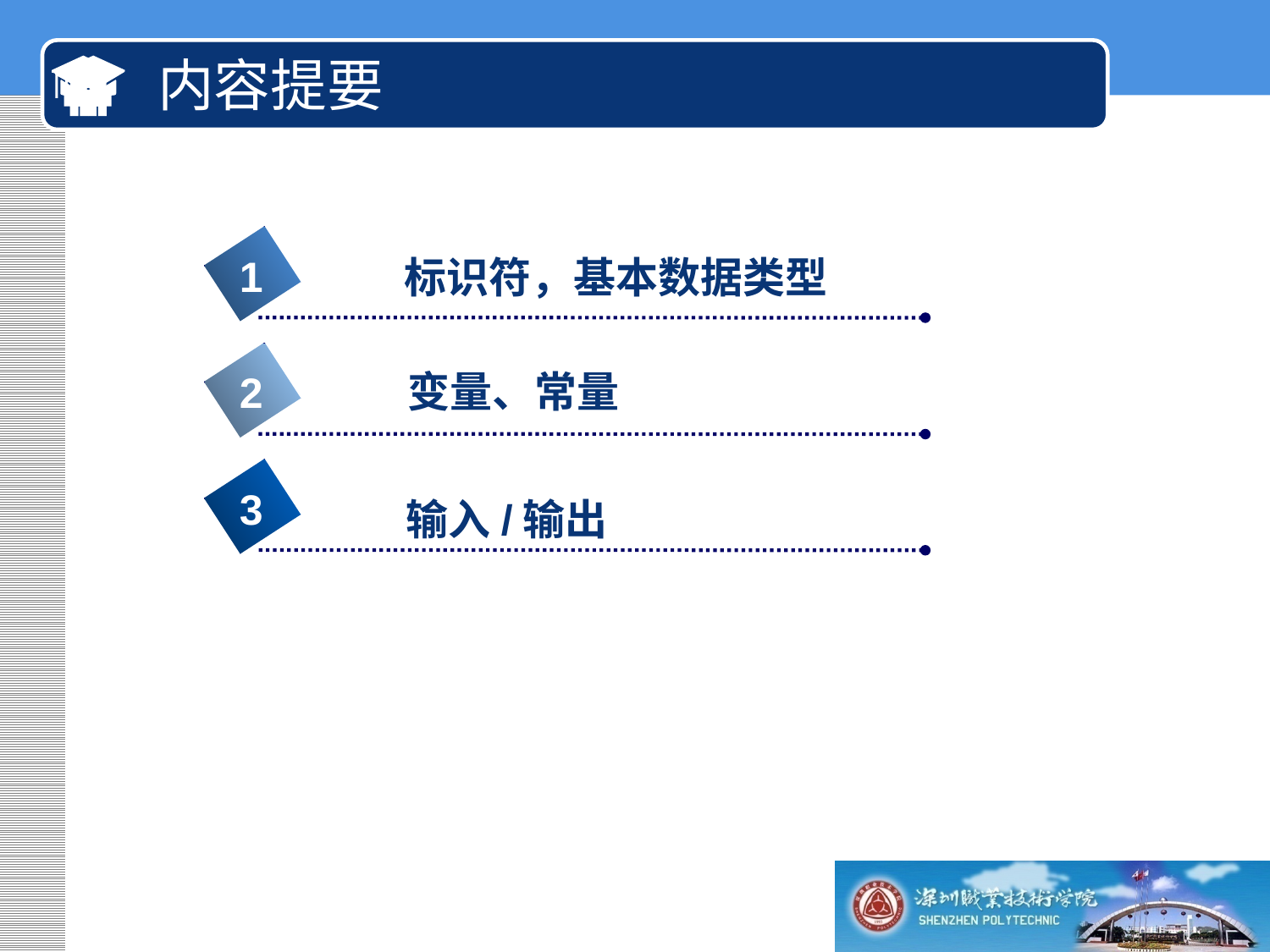

# 内容提要

1
标识符，基本数据类型

变量、常量
2

3
输入/输出